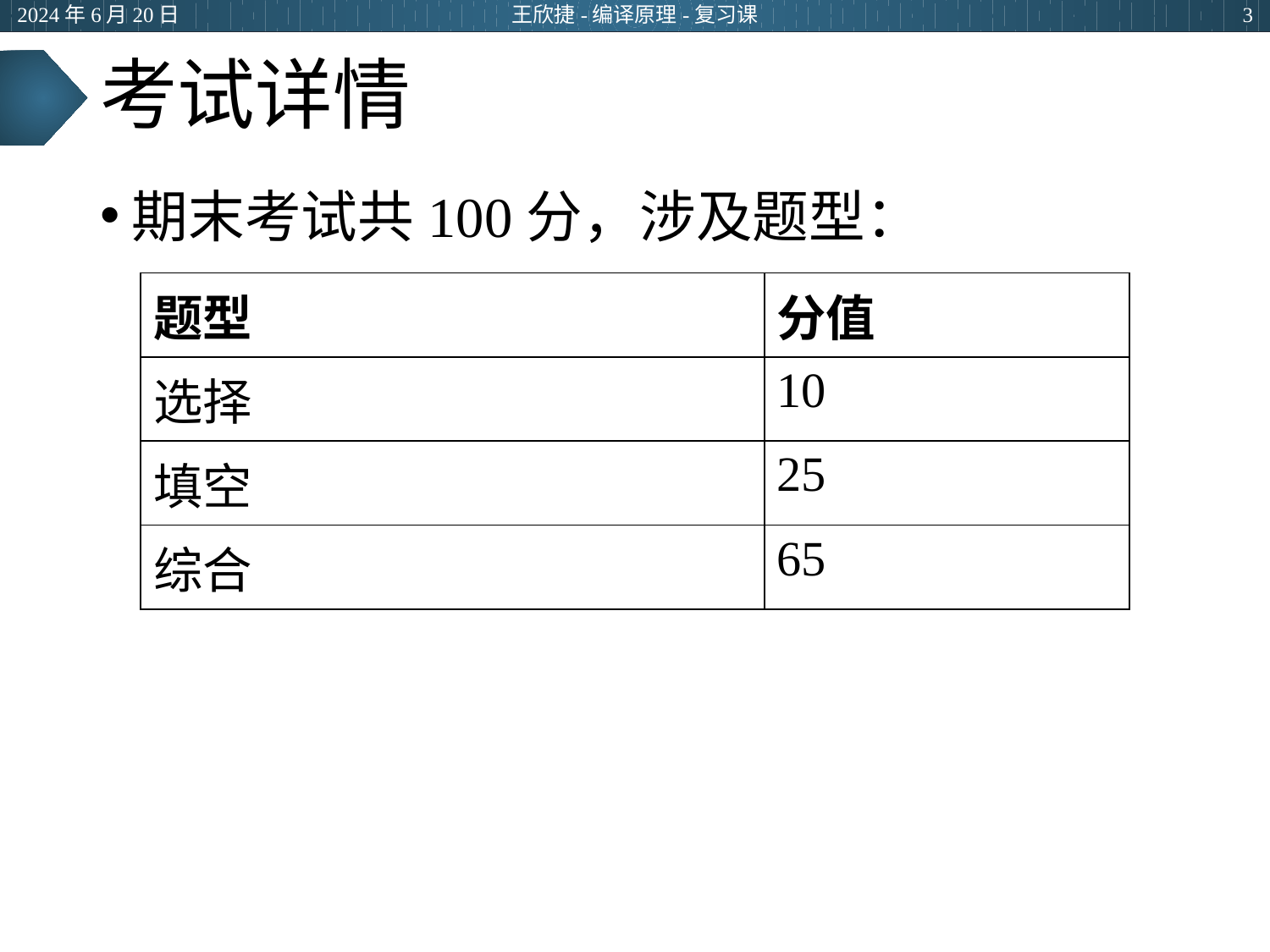

2024年6月20日
王欣捷-编译原理-复习课
3
# 考试详情
期末考试共100分，涉及题型：
| 题型 | 分值 |
| --- | --- |
| 选择 | 10 |
| 填空 | 25 |
| 综合 | 65 |